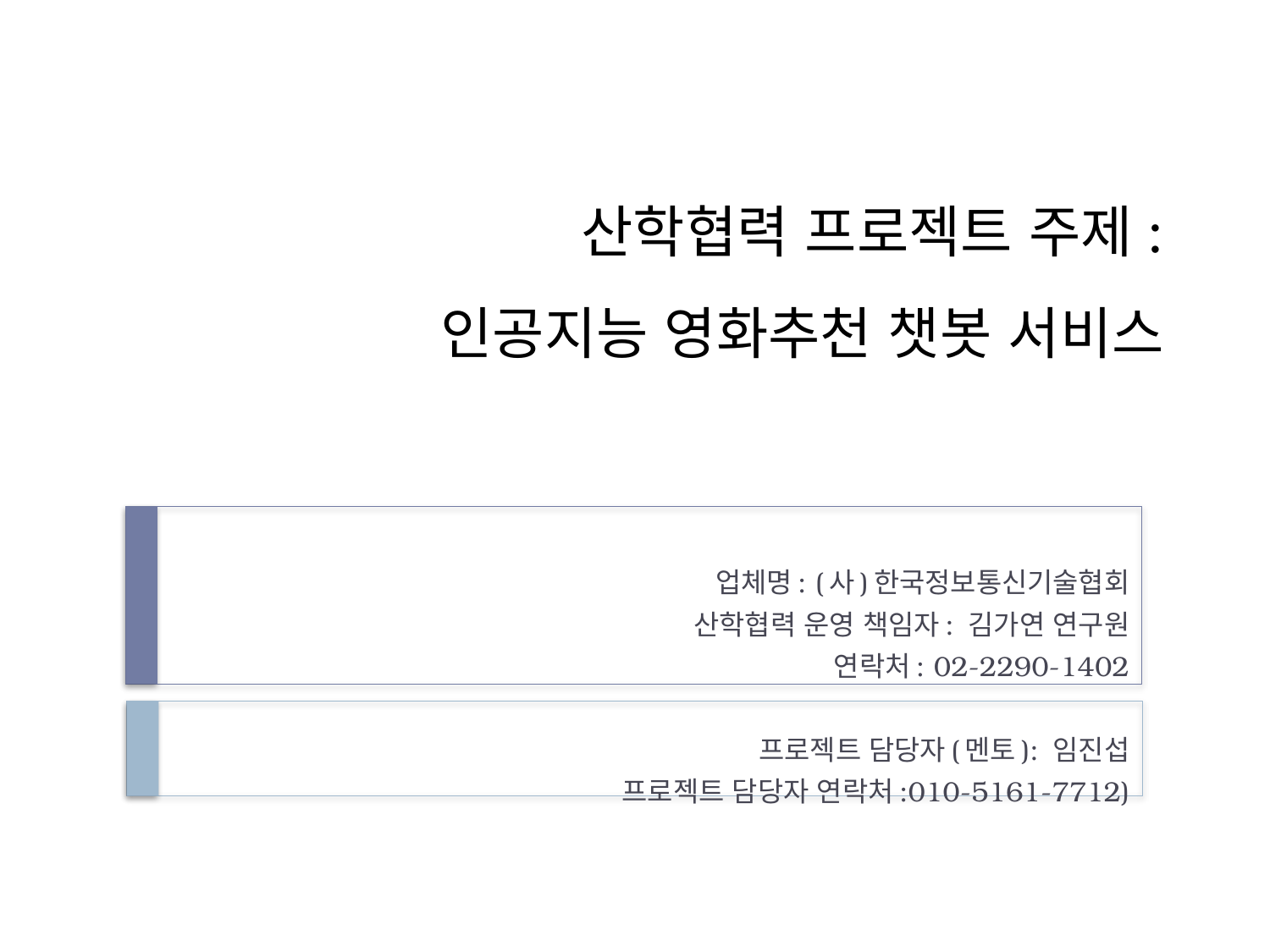

# 산학협력 프로젝트 주제: 인공지능 영화추천 챗봇 서비스

업체명: (사)한국정보통신기술협회
산학협력 운영 책임자: 김가연 연구원
연락처: 02-2290-1402

프로젝트 담당자(멘토): 임진섭
프로젝트 담당자 연락처:010-5161-7712)